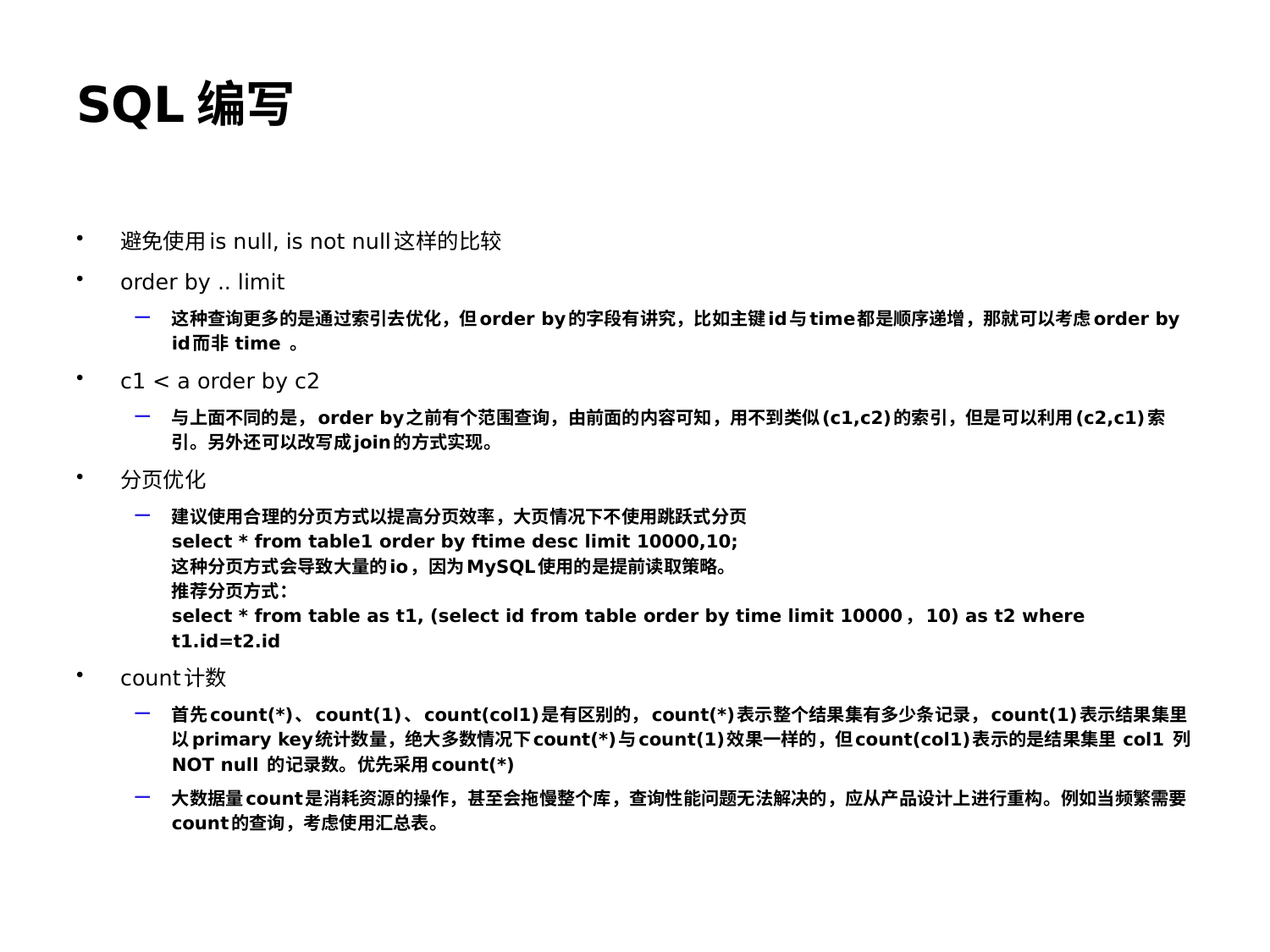

# SQL编写
避免使用is null, is not null这样的比较
order by .. limit
这种查询更多的是通过索引去优化，但order by的字段有讲究，比如主键id与time都是顺序递增，那就可以考虑order by id而非 time 。
c1 < a order by c2
与上面不同的是，order by之前有个范围查询，由前面的内容可知，用不到类似(c1,c2)的索引，但是可以利用(c2,c1)索引。另外还可以改写成join的方式实现。
分页优化
建议使用合理的分页方式以提高分页效率，大页情况下不使用跳跃式分页
select * from table1 order by ftime desc limit 10000,10;
这种分页方式会导致大量的io，因为MySQL使用的是提前读取策略。
推荐分页方式：
select * from table as t1, (select id from table order by time limit 10000，10) as t2 where t1.id=t2.id
count计数
首先count(*)、count(1)、count(col1)是有区别的，count(*)表示整个结果集有多少条记录，count(1)表示结果集里以primary key统计数量，绝大多数情况下count(*)与count(1)效果一样的，但count(col1)表示的是结果集里 col1 列 NOT null 的记录数。优先采用count(*)
大数据量count是消耗资源的操作，甚至会拖慢整个库，查询性能问题无法解决的，应从产品设计上进行重构。例如当频繁需要count的查询，考虑使用汇总表。